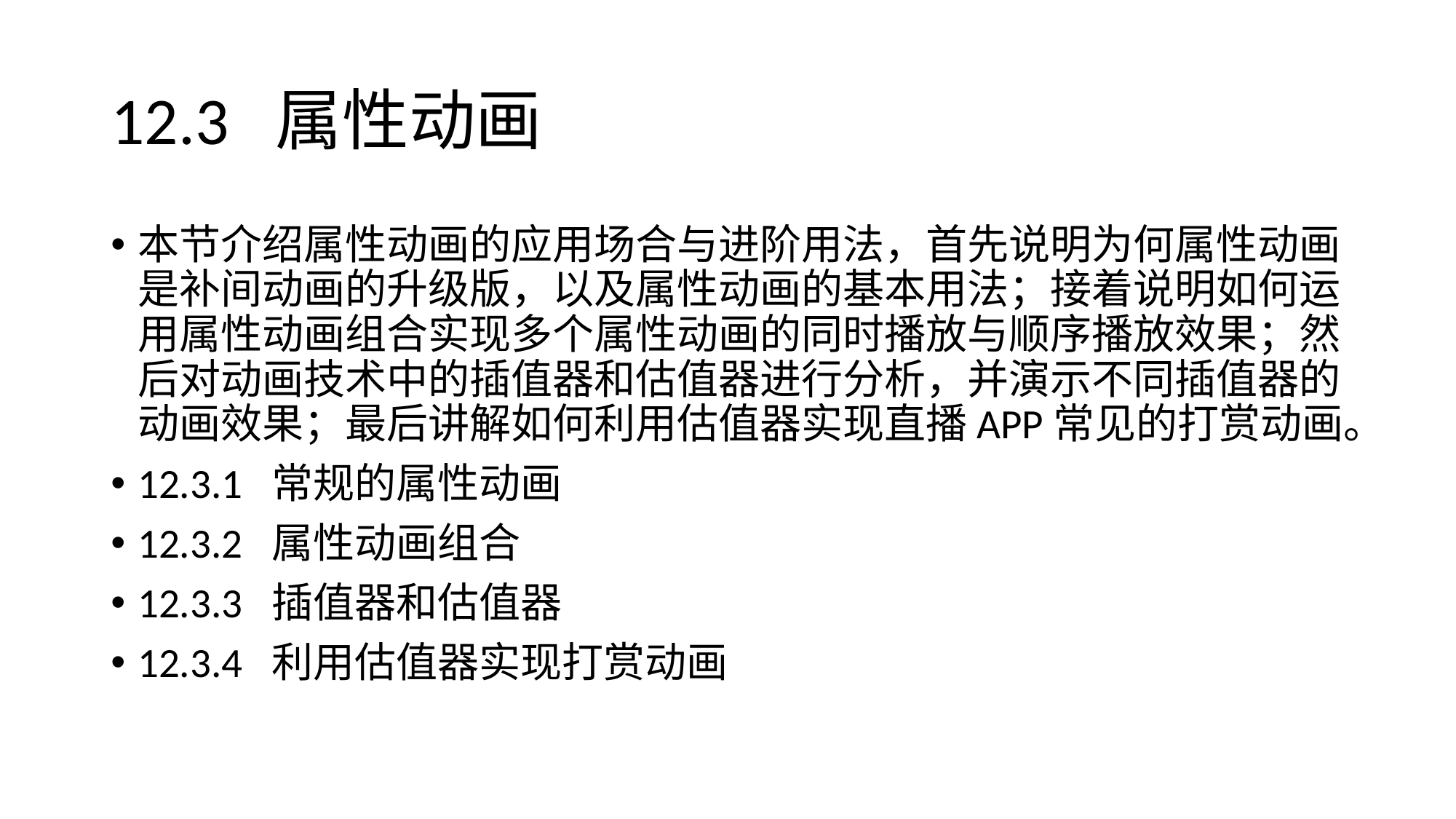

# 12.3  属性动画
本节介绍属性动画的应用场合与进阶用法，首先说明为何属性动画是补间动画的升级版，以及属性动画的基本用法；接着说明如何运用属性动画组合实现多个属性动画的同时播放与顺序播放效果；然后对动画技术中的插值器和估值器进行分析，并演示不同插值器的动画效果；最后讲解如何利用估值器实现直播APP常见的打赏动画。
12.3.1  常规的属性动画
12.3.2  属性动画组合
12.3.3  插值器和估值器
12.3.4  利用估值器实现打赏动画